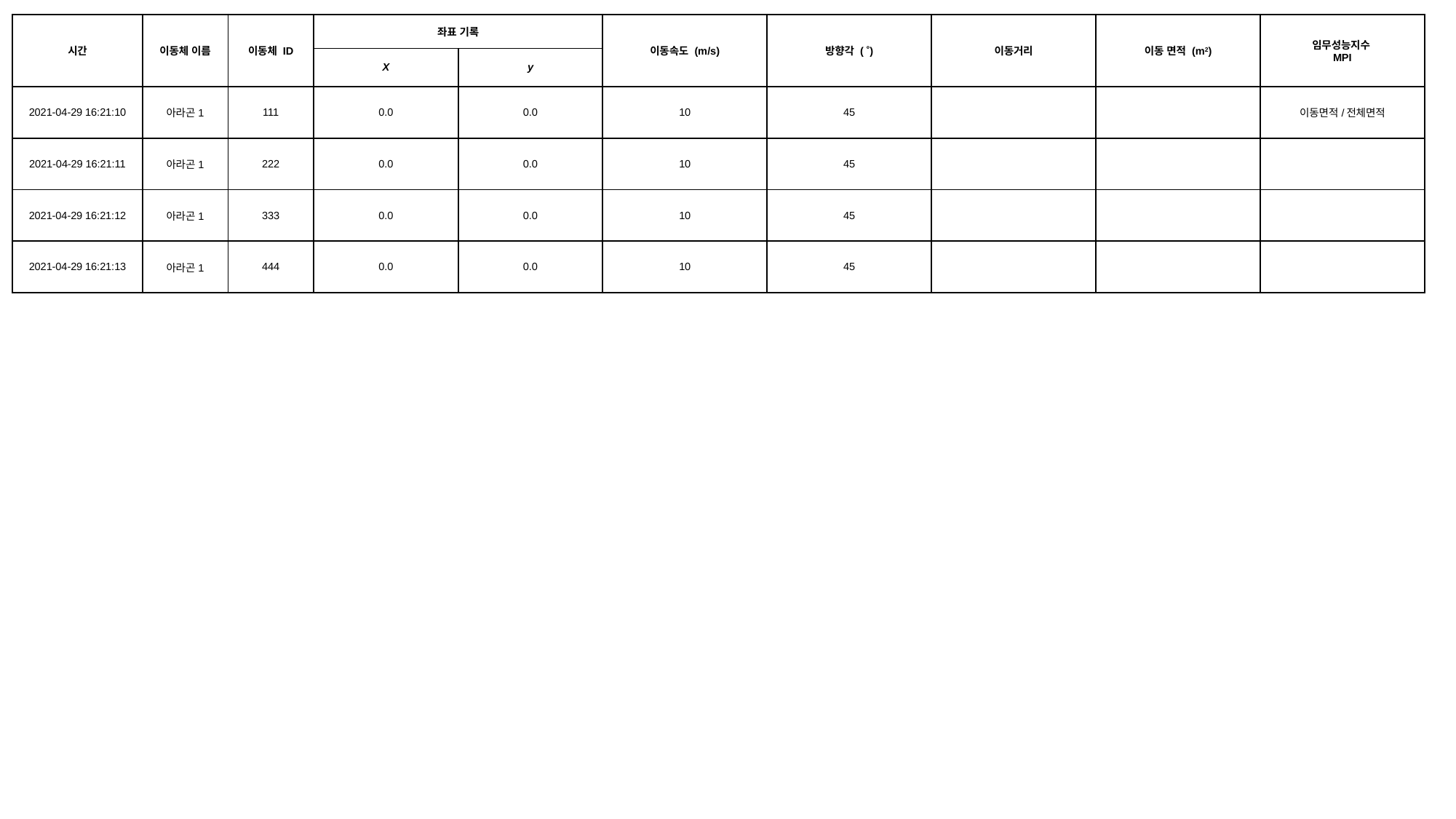

| 시간 | 이동체 이름 | 이동체 ID | 좌표 기록 |  | 이동속도 (m/s) | 방향각 ( ˚) | 이동거리 | 이동 면적 (m2) | 임무성능지수 MPI |
| --- | --- | --- | --- | --- | --- | --- | --- | --- | --- |
|  |  |  | X | y |  |  |  |  |  |
| 2021-04-29 16:21:10 | 아라곤1 | 111 | 0.0 | 0.0 | 10 | 45 |  |  | 이동면적/전체면적 |
| 2021-04-29 16:21:11 | 아라곤1 | 222 | 0.0 | 0.0 | 10 | 45 |  |  |  |
| 2021-04-29 16:21:12 | 아라곤1 | 333 | 0.0 | 0.0 | 10 | 45 |  |  |  |
| 2021-04-29 16:21:13 | 아라곤1 | 444 | 0.0 | 0.0 | 10 | 45 |  |  |  |